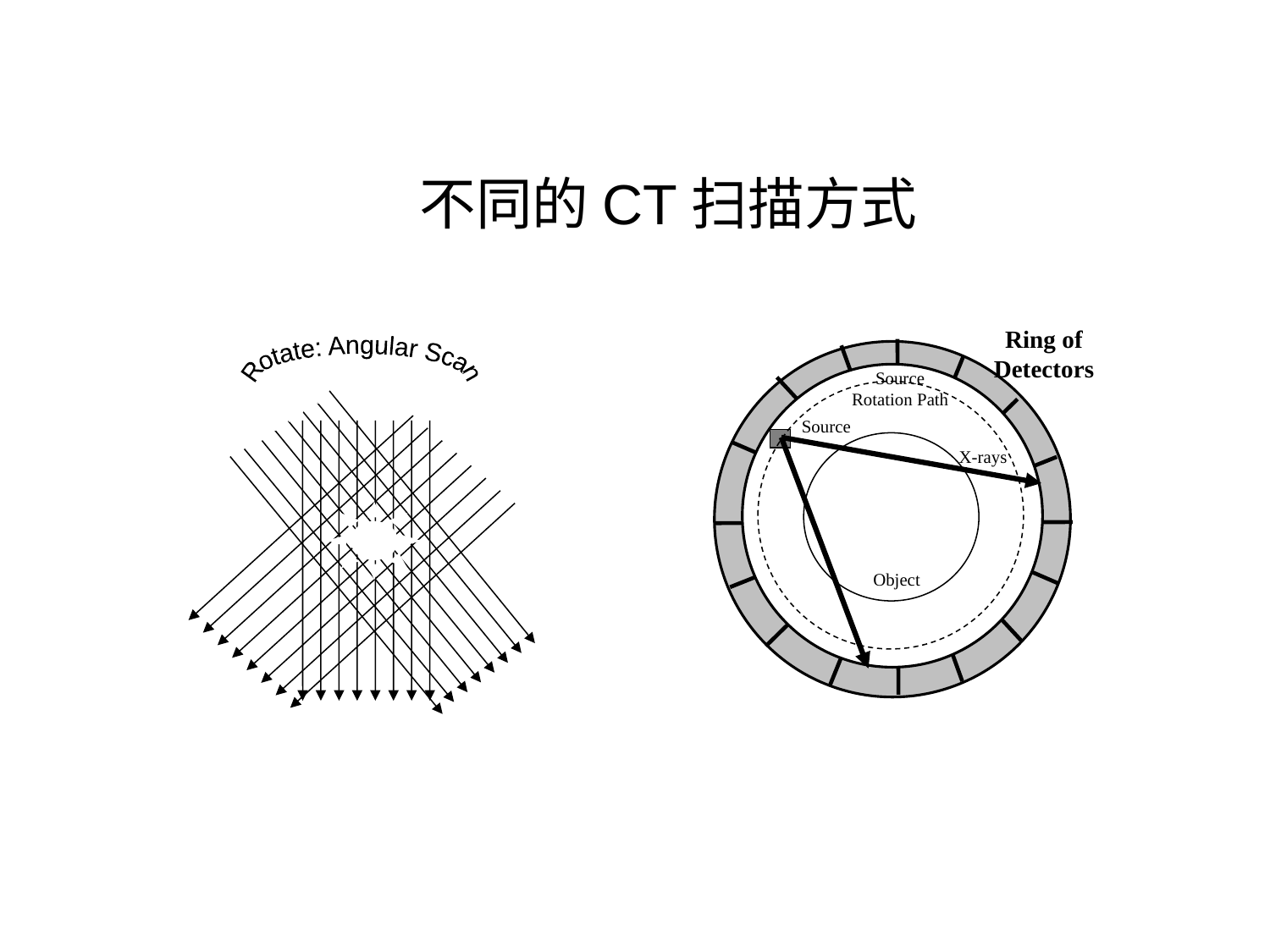

不同的CT扫描方式
Ring of Detectors

Source
Rotation Path

Source

X-rays
Object
Rotate: Angular Scan

Translation: Source

Translation: Detector